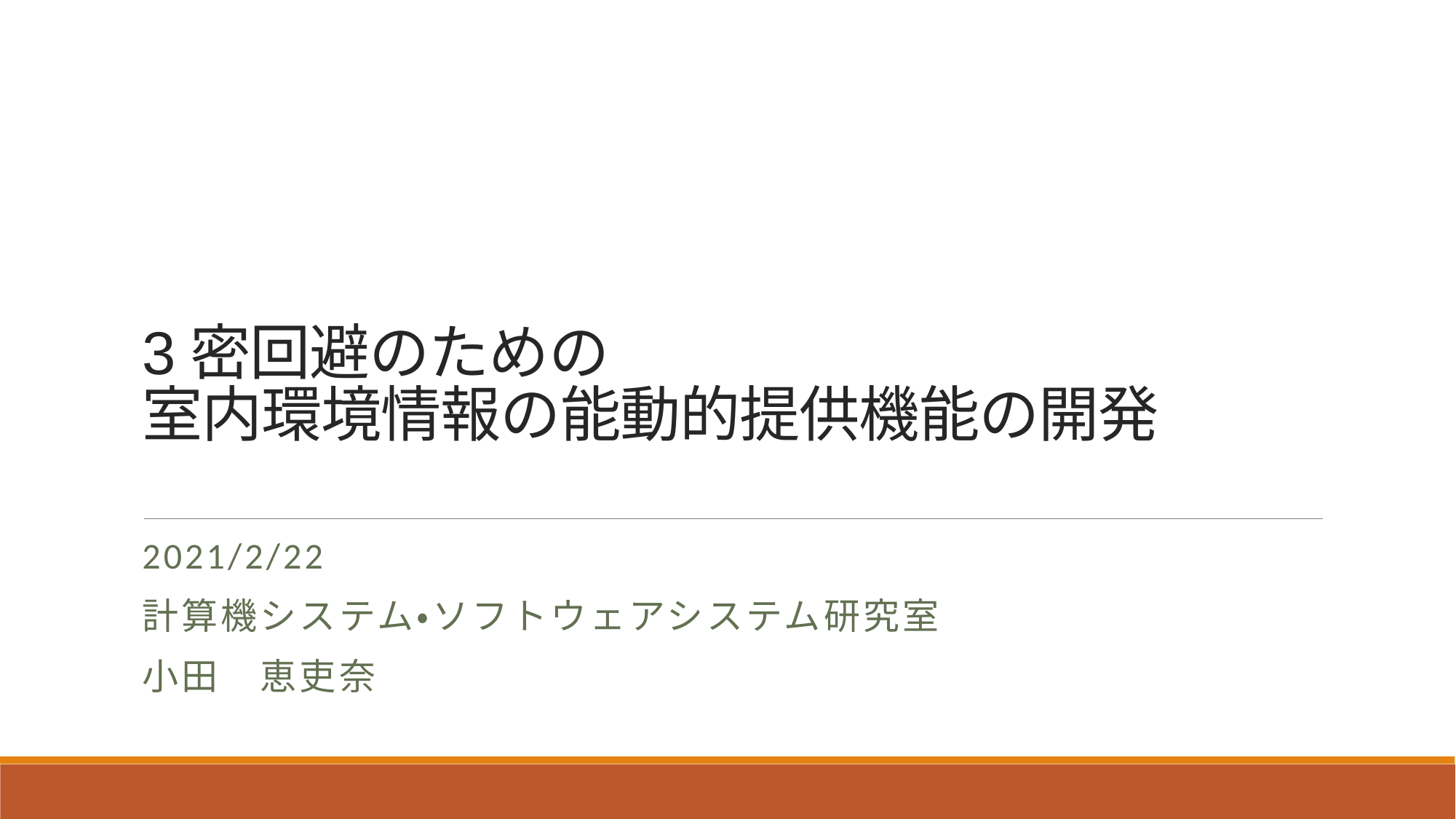

# 3密回避のための 室内環境情報の能動的提供機能の開発
2021/2/22
計算機システム・ソフトウェアシステム研究室
小田　恵吏奈